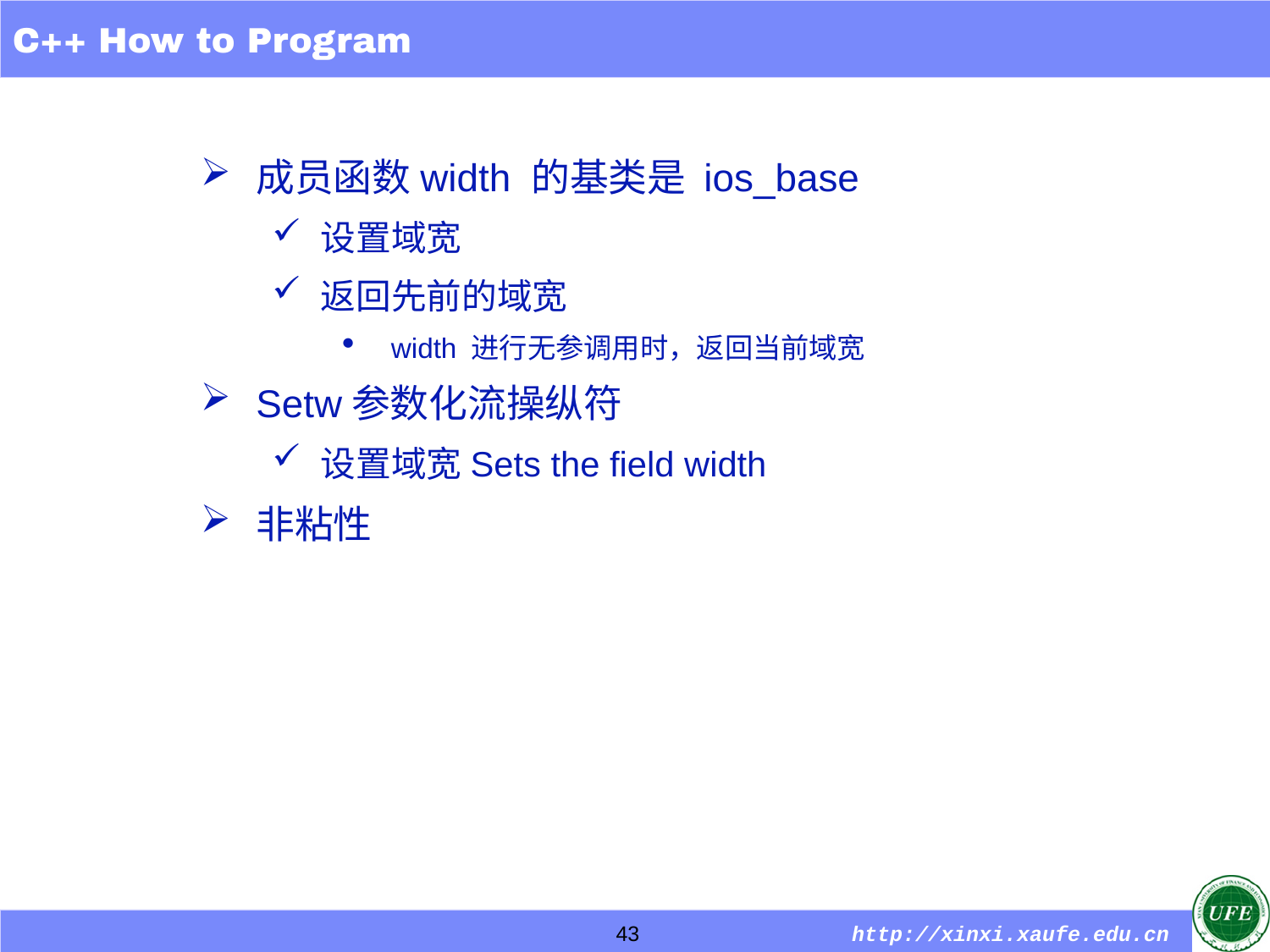

成员函数width 的基类是 ios_base
设置域宽
返回先前的域宽
width 进行无参调用时，返回当前域宽
Setw参数化流操纵符
设置域宽Sets the field width
非粘性
43